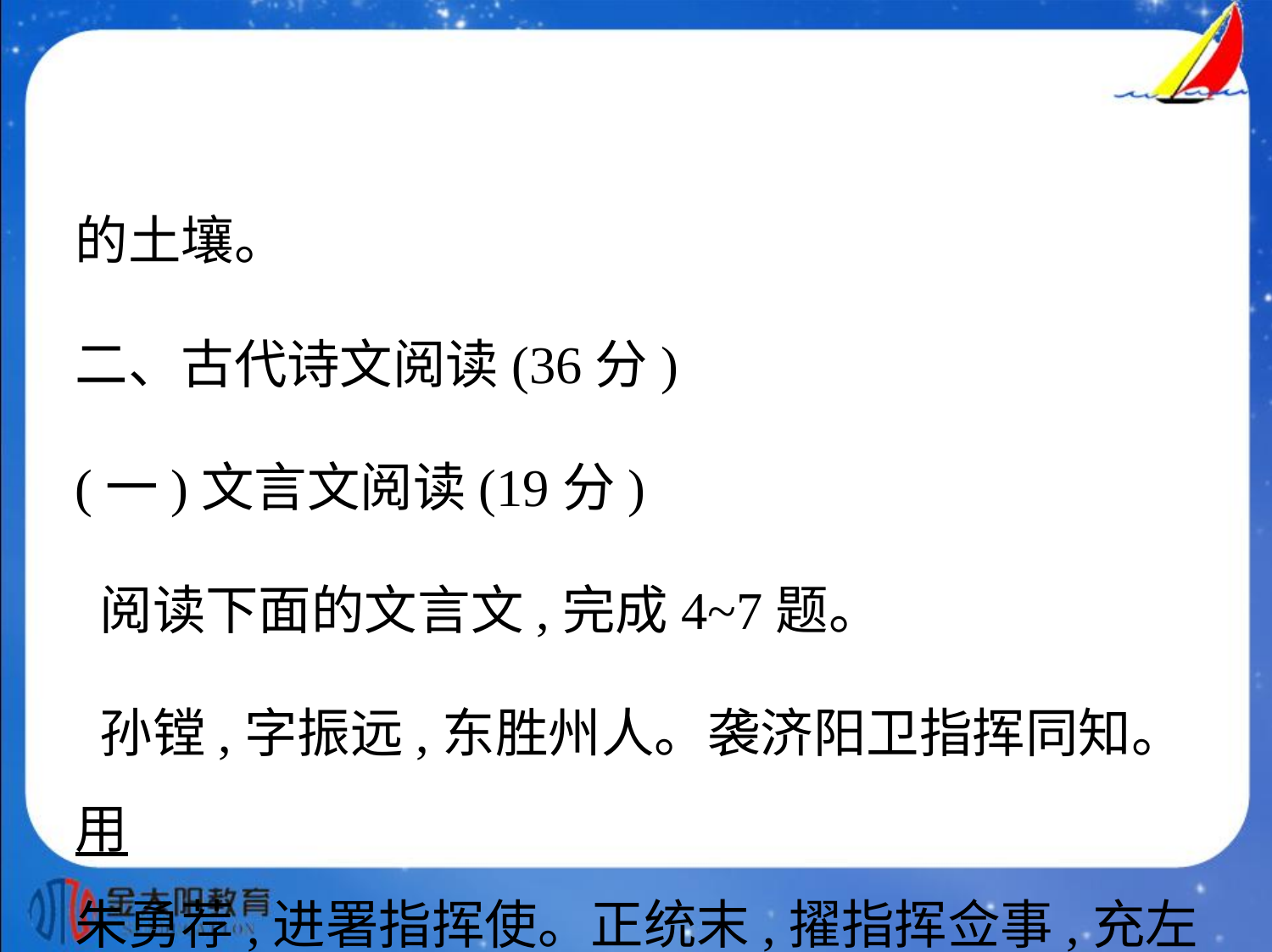

的土壤。
二、古代诗文阅读(36分)
(一)文言文阅读(19分)
 阅读下面的文言文,完成4~7题。
 孙镗,字振远,东胜州人。袭济阳卫指挥同知。用
朱勇荐,进署指挥使。正统末,擢指挥佥事,充左参